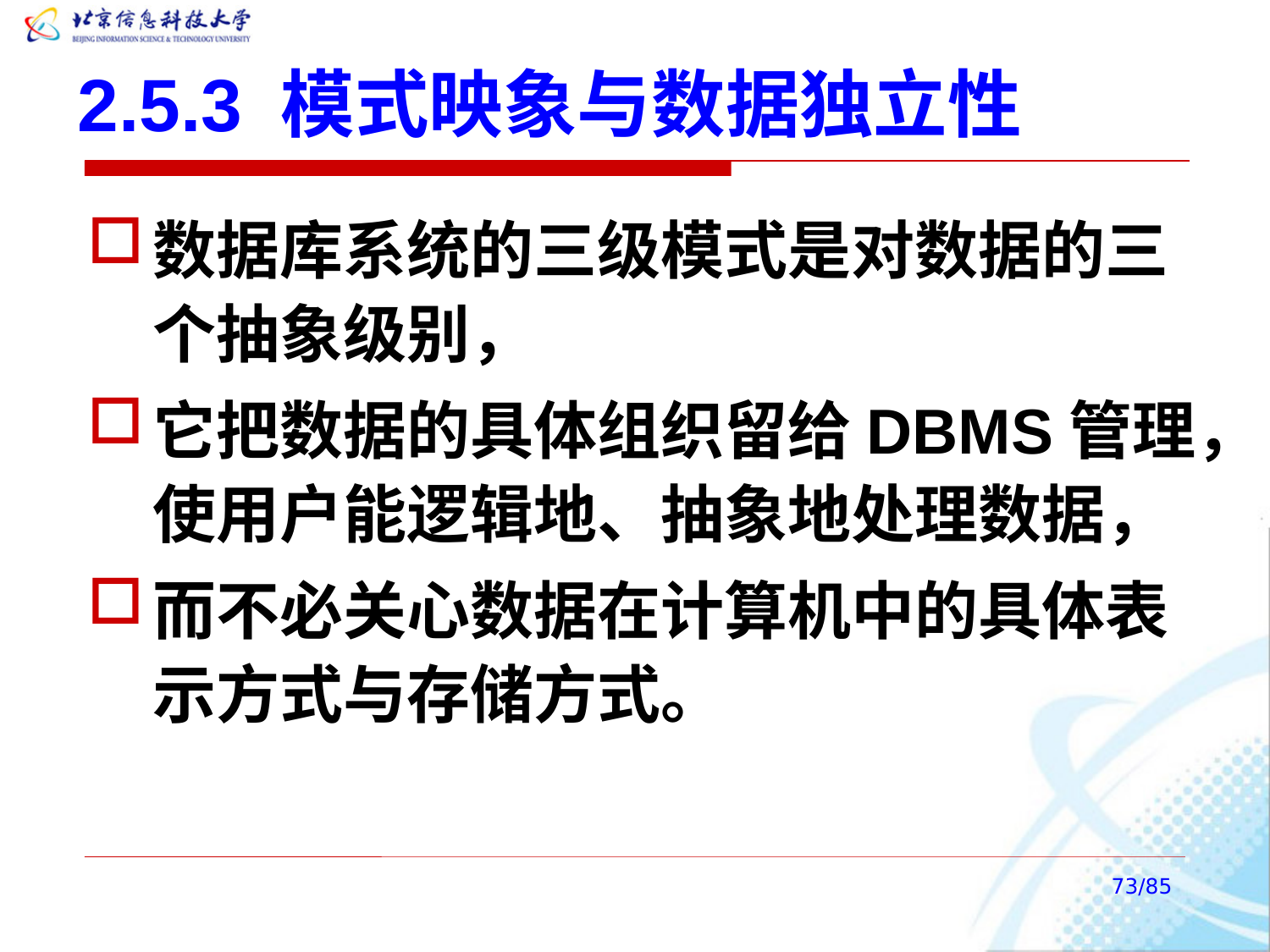

# 2.5.3 模式映象与数据独立性
数据库系统的三级模式是对数据的三个抽象级别，
它把数据的具体组织留给DBMS管理，使用户能逻辑地、抽象地处理数据，
而不必关心数据在计算机中的具体表示方式与存储方式。

73/85